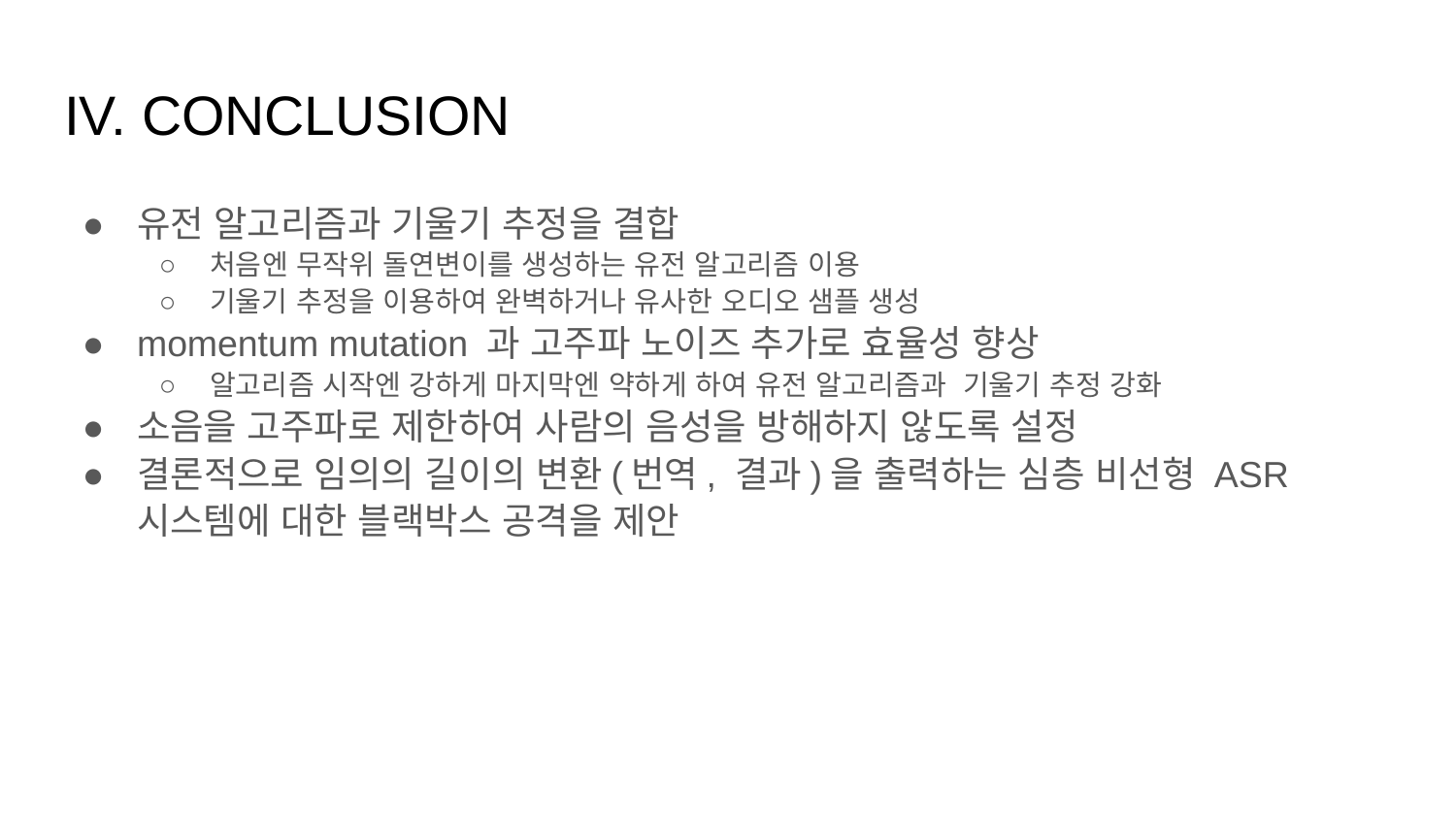

# IV. CONCLUSION
유전 알고리즘과 기울기 추정을 결합
처음엔 무작위 돌연변이를 생성하는 유전 알고리즘 이용
기울기 추정을 이용하여 완벽하거나 유사한 오디오 샘플 생성
momentum mutation 과 고주파 노이즈 추가로 효율성 향상
알고리즘 시작엔 강하게 마지막엔 약하게 하여 유전 알고리즘과  기울기 추정 강화
소음을 고주파로 제한하여 사람의 음성을 방해하지 않도록 설정
결론적으로 임의의 길이의 변환(번역, 결과)을 출력하는 심층 비선형 ASR 시스템에 대한 블랙박스 공격을 제안